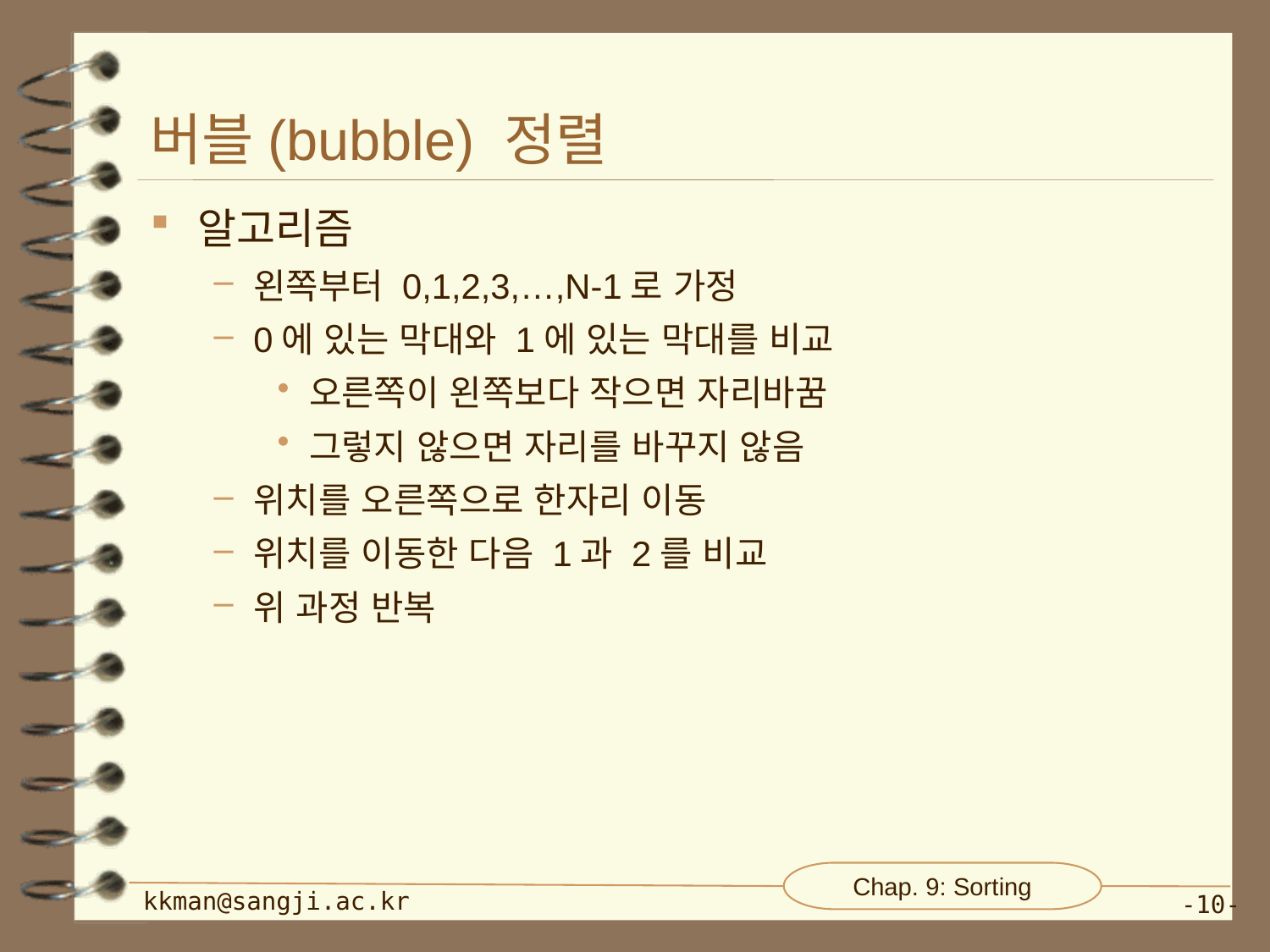

# 버블(bubble) 정렬
알고리즘
왼쪽부터 0,1,2,3,…,N-1로 가정
0에 있는 막대와 1에 있는 막대를 비교
오른쪽이 왼쪽보다 작으면 자리바꿈
그렇지 않으면 자리를 바꾸지 않음
위치를 오른쪽으로 한자리 이동
위치를 이동한 다음 1과 2를 비교
위 과정 반복